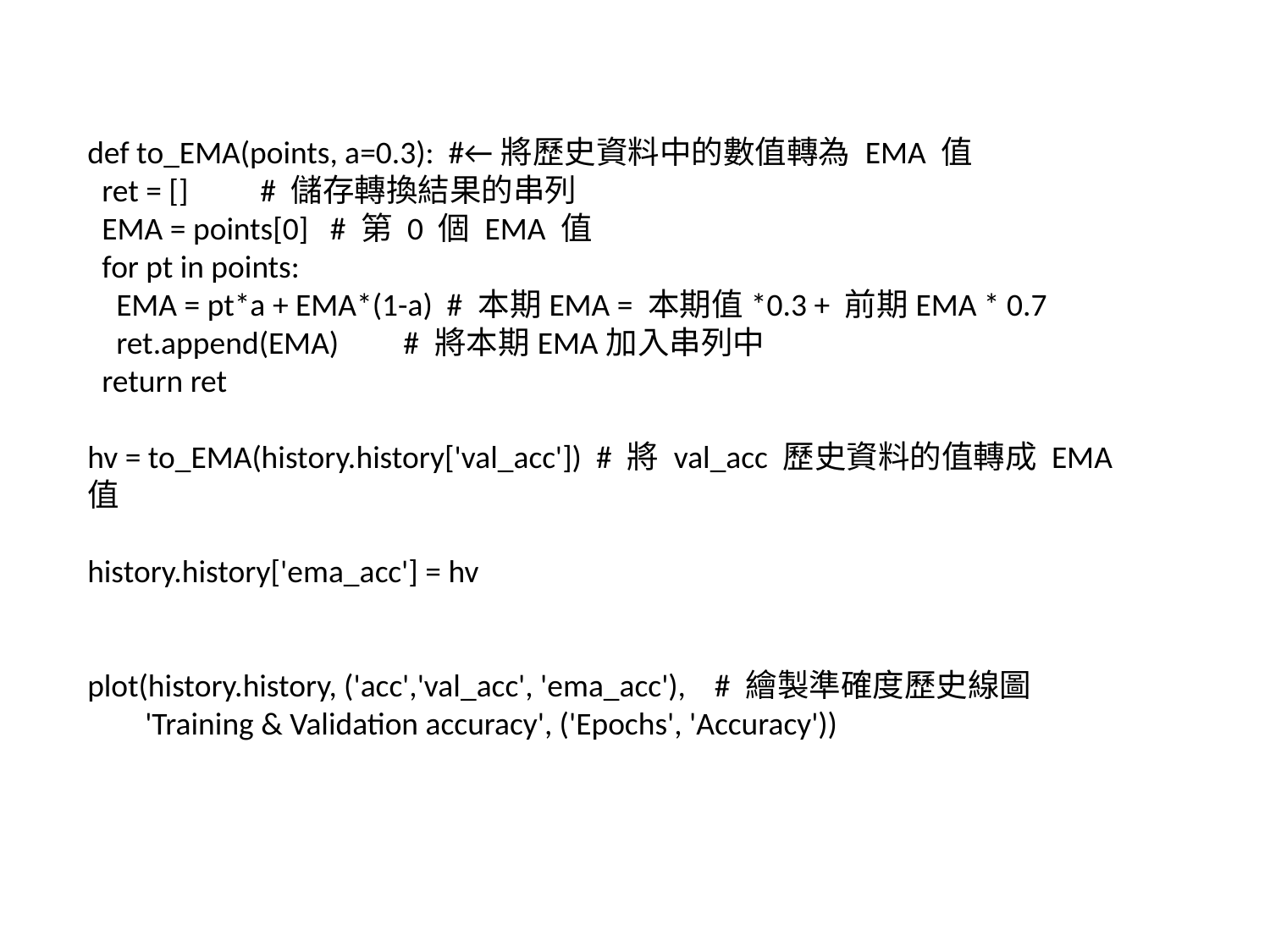

def to_EMA(points, a=0.3):  #←將歷史資料中的數值轉為 EMA 值
  ret = []          # 儲存轉換結果的串列
  EMA = points[0]   # 第 0 個 EMA 值
  for pt in points:
    EMA = pt*a + EMA*(1-a)  # 本期EMA = 本期值*0.3 + 前期EMA * 0.7
    ret.append(EMA)         # 將本期EMA加入串列中
  return ret

hv = to_EMA(history.history['val_acc'])  # 將 val_acc 歷史資料的值轉成 EMA 值

history.history['ema_acc'] = hv

plot(history.history, ('acc','val_acc', 'ema_acc'),    # 繪製準確度歷史線圖
        'Training & Validation accuracy', ('Epochs', 'Accuracy'))